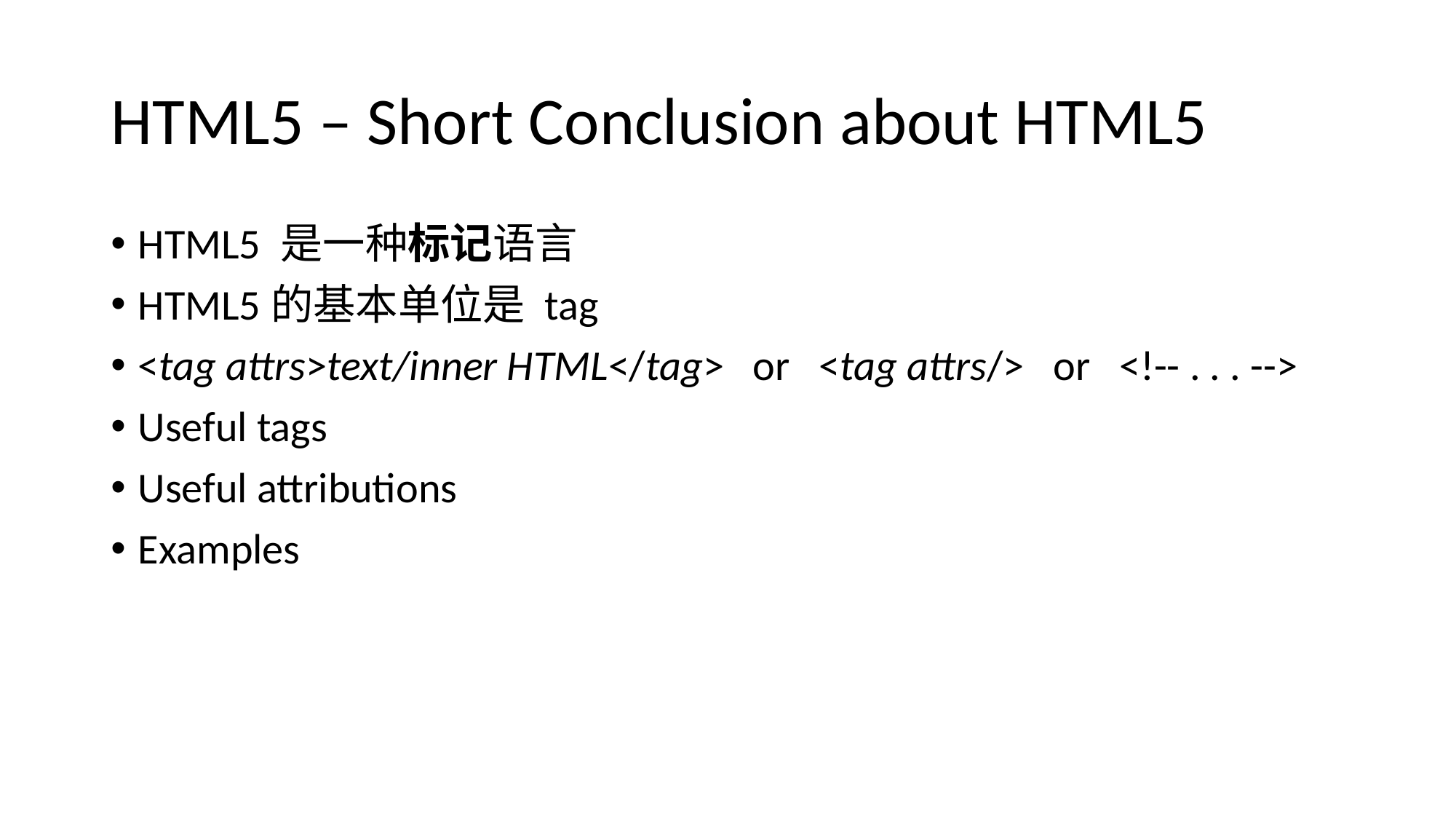

# HTML5 – Short Conclusion about HTML5
HTML5 是一种标记语言
HTML5的基本单位是 tag
<tag attrs>text/inner HTML</tag>   or   <tag attrs/>   or   <!-- . . . -->
Useful tags
Useful attributions
Examples